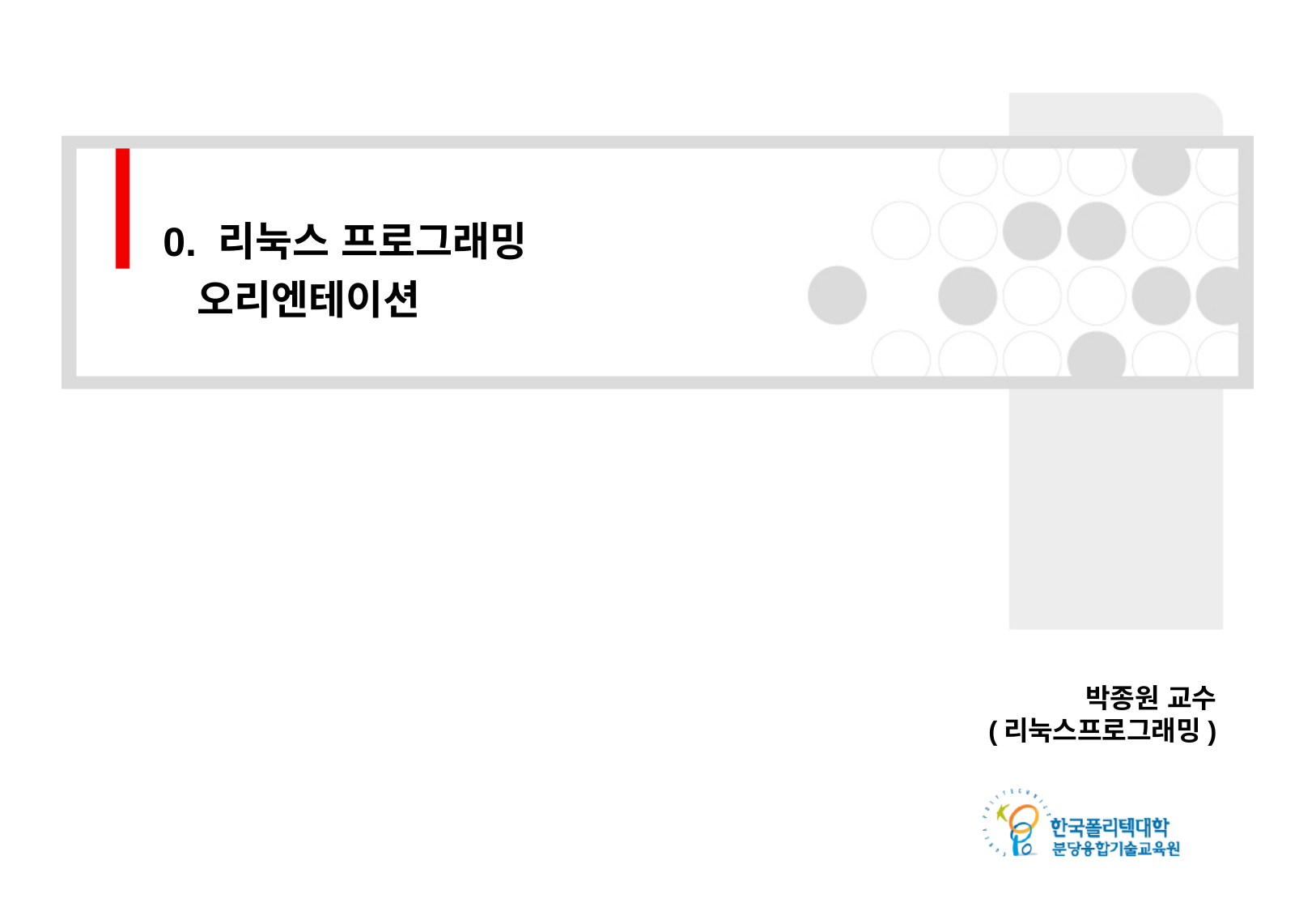

0. 리눅스 프로그래밍
   오리엔테이션
박종원 교수
(리눅스프로그래밍)